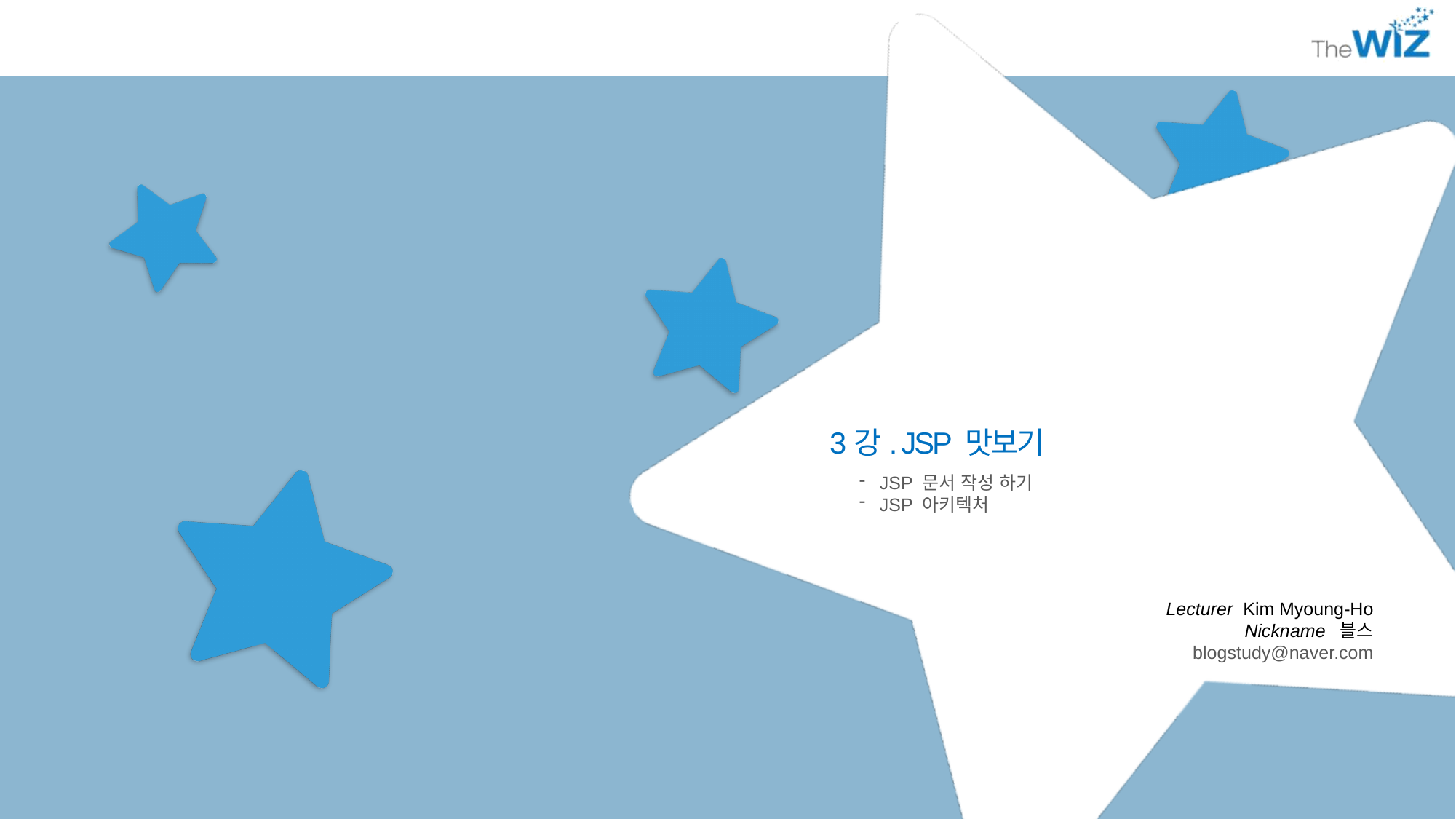

3강. JSP 맛보기
JSP 문서 작성 하기
JSP 아키텍처
Lecturer  Kim Myoung-Ho
Nickname  블스
blogstudy@naver.com